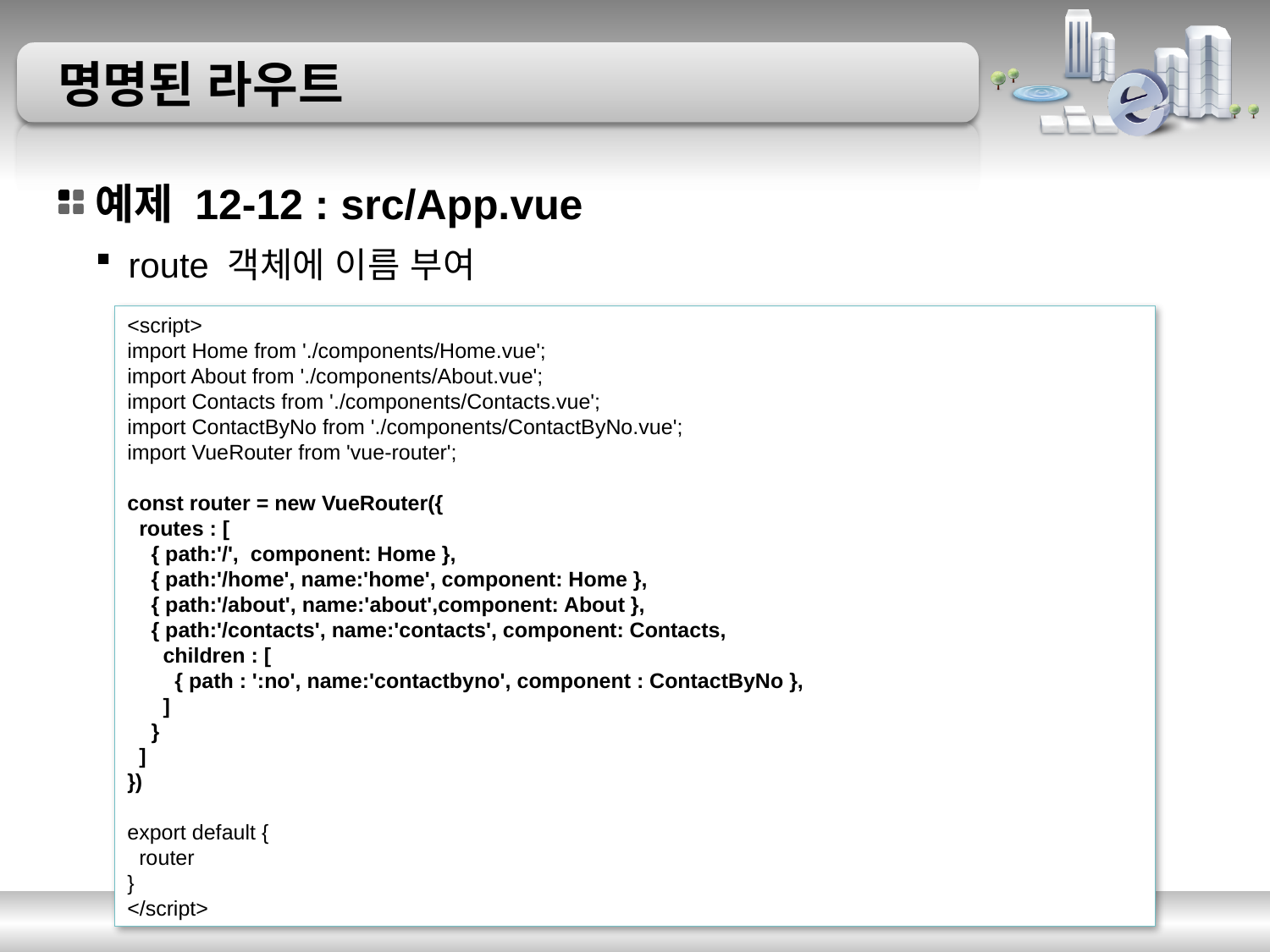

# 명명된 라우트
예제 12-12 : src/App.vue
route 객체에 이름 부여
<script>
import Home from './components/Home.vue';
import About from './components/About.vue';
import Contacts from './components/Contacts.vue';
import ContactByNo from './components/ContactByNo.vue';
import VueRouter from 'vue-router';

const router = new VueRouter({
  routes : [
    { path:'/',  component: Home },
    { path:'/home', name:'home', component: Home },
    { path:'/about', name:'about',component: About },
    { path:'/contacts', name:'contacts', component: Contacts,
      children : [
        { path : ':no', name:'contactbyno', component : ContactByNo },
      ]
    }
  ]
})

export default {
  router
}
</script>